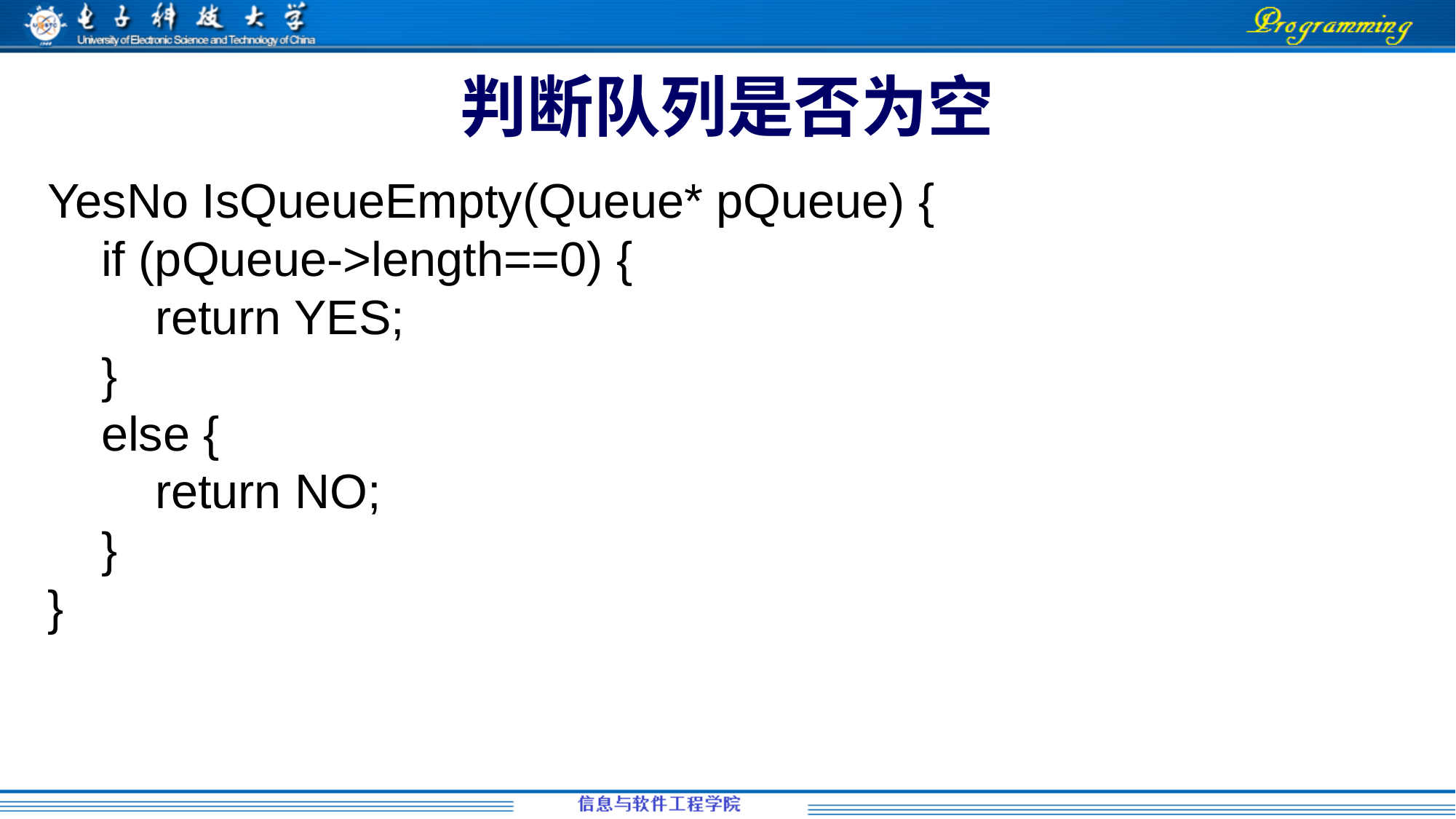

# 判断队列是否为空
YesNo IsQueueEmpty(Queue* pQueue) {
    if (pQueue->length==0) {
        return YES;
    }
    else {
        return NO;
    }
}